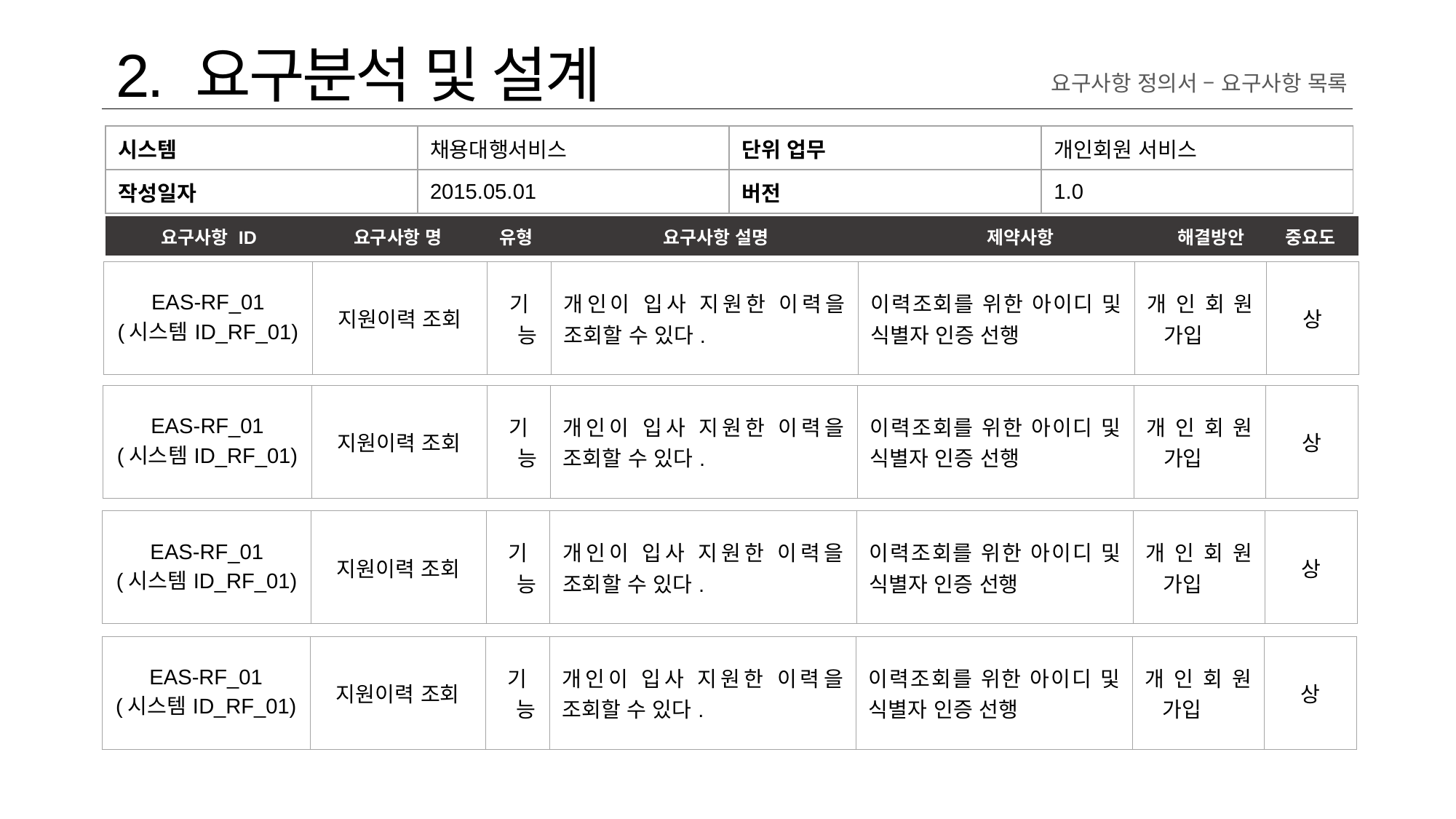

# 2. 요구분석 및 설계
요구사항 정의서 – 요구사항 목록
| 시스템 | 채용대행서비스 | 단위 업무 | 개인회원 서비스 |
| --- | --- | --- | --- |
| 작성일자 | 2015.05.01 | 버전 | 1.0 |
| 요구사항 ID | 요구사항 명 | 유형 | 요구사항 설명 | 제약사항 | 해결방안 | 중요도 |
| --- | --- | --- | --- | --- | --- | --- |
| EAS-RF\_01 (시스템ID\_RF\_01) | 지원이력 조회 | 기능 | 개인이 입사 지원한 이력을 조회할 수 있다. | 이력조회를 위한 아이디 및 식별자 인증 선행 | 개인회원 가입 | 상 |
| --- | --- | --- | --- | --- | --- | --- |
| EAS-RF\_01 (시스템ID\_RF\_01) | 지원이력 조회 | 기능 | 개인이 입사 지원한 이력을 조회할 수 있다. | 이력조회를 위한 아이디 및 식별자 인증 선행 | 개인회원 가입 | 상 |
| --- | --- | --- | --- | --- | --- | --- |
| EAS-RF\_01 (시스템ID\_RF\_01) | 지원이력 조회 | 기능 | 개인이 입사 지원한 이력을 조회할 수 있다. | 이력조회를 위한 아이디 및 식별자 인증 선행 | 개인회원 가입 | 상 |
| --- | --- | --- | --- | --- | --- | --- |
| EAS-RF\_01 (시스템ID\_RF\_01) | 지원이력 조회 | 기능 | 개인이 입사 지원한 이력을 조회할 수 있다. | 이력조회를 위한 아이디 및 식별자 인증 선행 | 개인회원 가입 | 상 |
| --- | --- | --- | --- | --- | --- | --- |